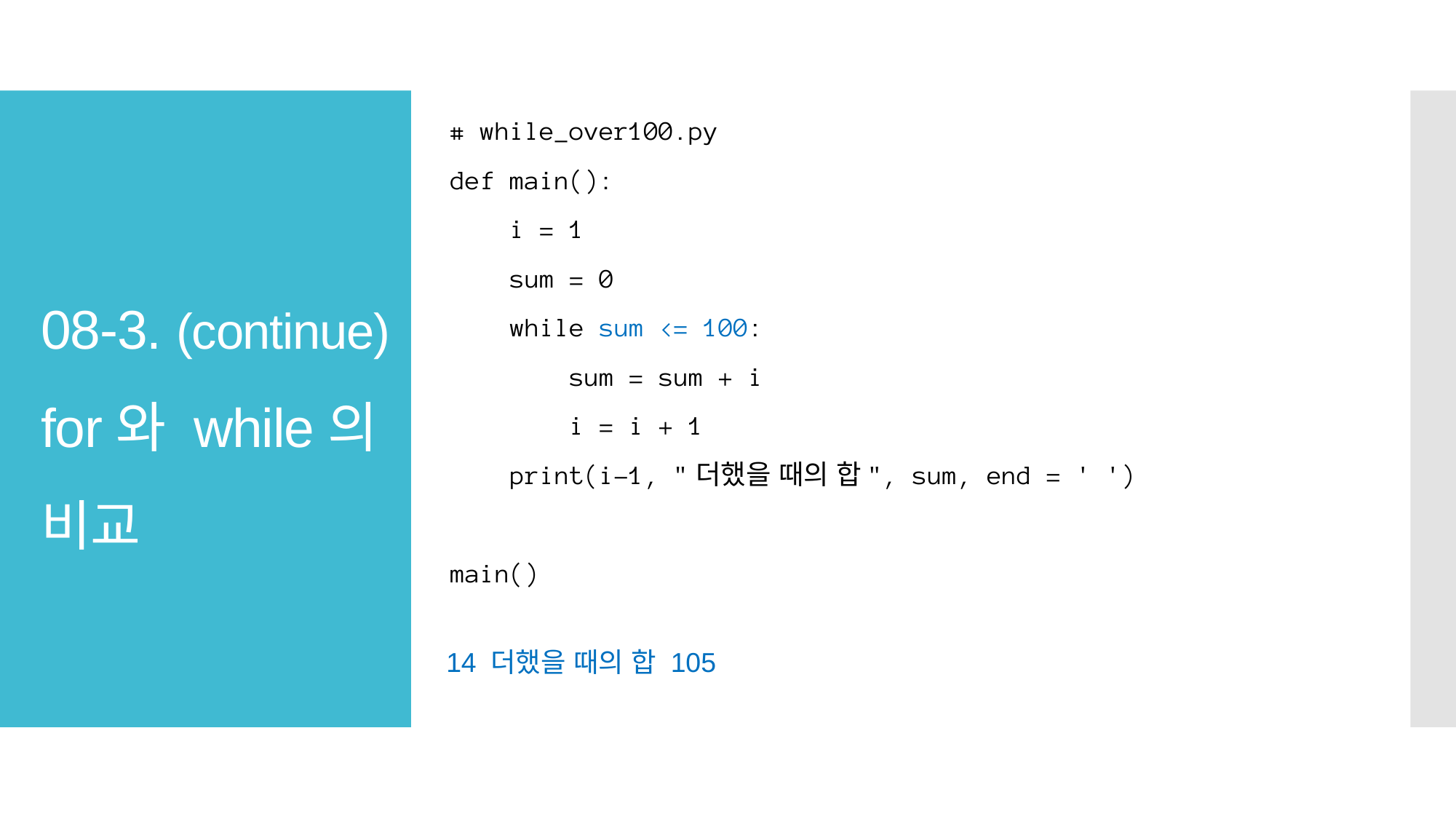

# while_over100.py
def main():
    i = 1
    sum = 0
    while sum <= 100:
        sum = sum + i
        i = i + 1
    print(i-1, "더했을 때의 합", sum, end = ' ')

main()
# 08-3. (continue) for와 while의 비교
14 더했을 때의 합 105